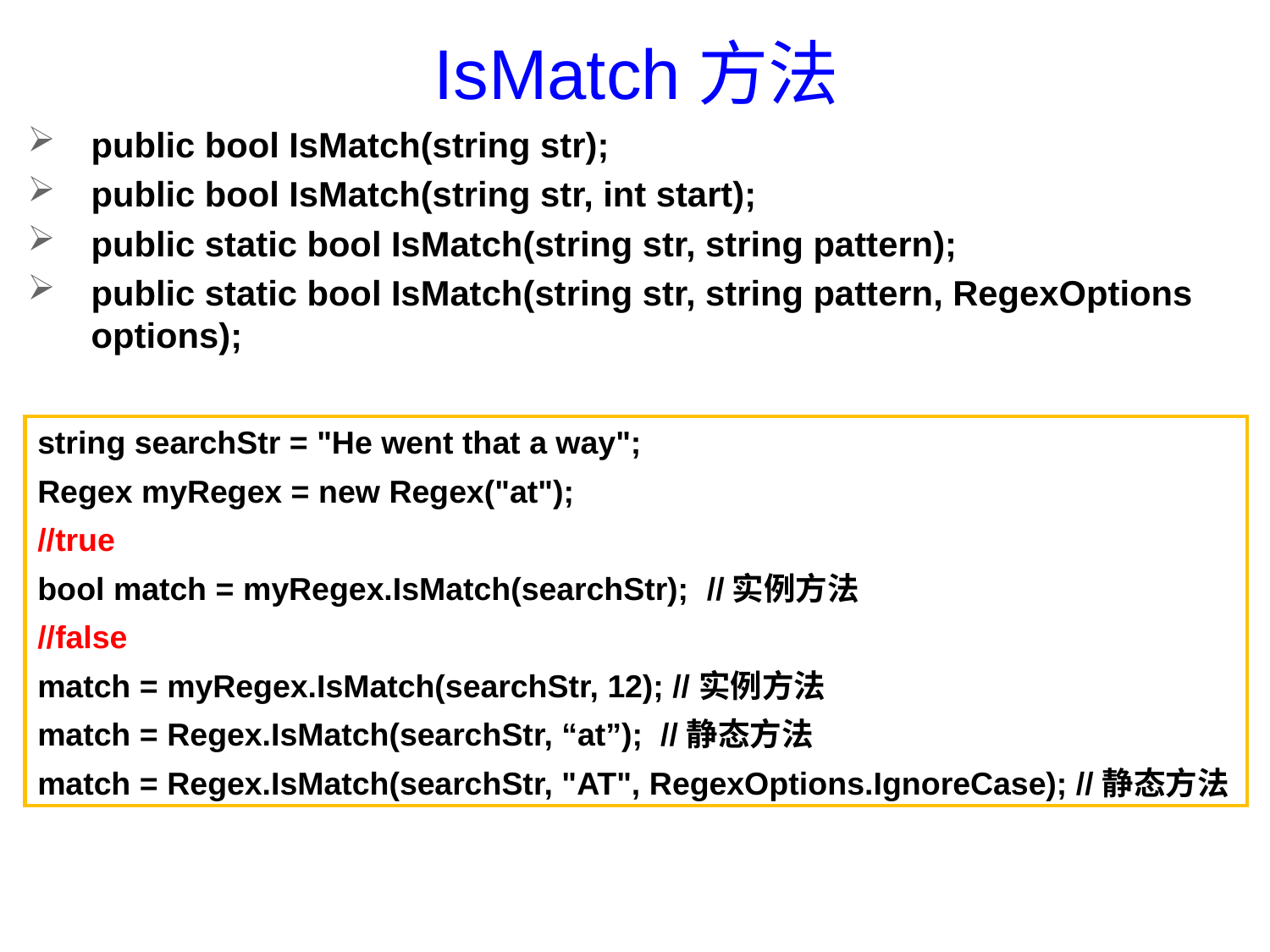

# IsMatch方法
public bool IsMatch(string str);
public bool IsMatch(string str, int start);
public static bool IsMatch(string str, string pattern);
public static bool IsMatch(string str, string pattern, RegexOptions options);

string searchStr = "He went that a way";
Regex myRegex = new Regex("at");
//true
bool match = myRegex.IsMatch(searchStr);  //实例方法
//false
match = myRegex.IsMatch(searchStr, 12); //实例方法
match = Regex.IsMatch(searchStr, “at”);  //静态方法
match = Regex.IsMatch(searchStr, "AT", RegexOptions.IgnoreCase); //静态方法